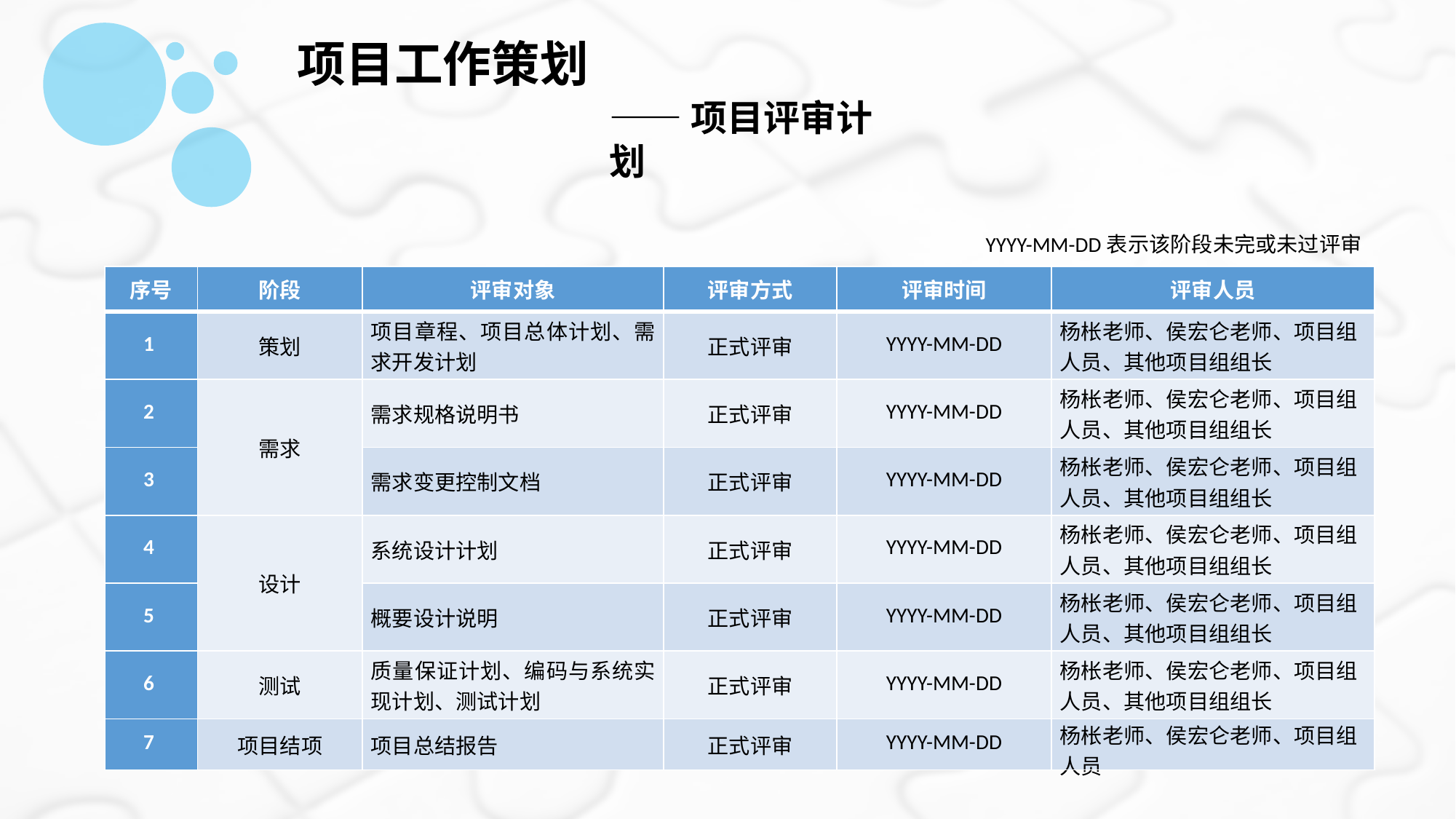

项目工作策划
——项目评审计划
YYYY-MM-DD表示该阶段未完或未过评审
| 序号 | 阶段 | 评审对象 | 评审方式 | 评审时间 | 评审人员 |
| --- | --- | --- | --- | --- | --- |
| 1 | 策划 | 项目章程、项目总体计划、需求开发计划 | 正式评审 | YYYY-MM-DD | 杨枨老师、侯宏仑老师、项目组人员、其他项目组组长 |
| 2 | 需求 | 需求规格说明书 | 正式评审 | YYYY-MM-DD | 杨枨老师、侯宏仑老师、项目组人员、其他项目组组长 |
| 3 |  | 需求变更控制文档 | 正式评审 | YYYY-MM-DD | 杨枨老师、侯宏仑老师、项目组人员、其他项目组组长 |
| 4 | 设计 | 系统设计计划 | 正式评审 | YYYY-MM-DD | 杨枨老师、侯宏仑老师、项目组人员、其他项目组组长 |
| 5 |  | 概要设计说明 | 正式评审 | YYYY-MM-DD | 杨枨老师、侯宏仑老师、项目组人员、其他项目组组长 |
| 6 | 测试 | 质量保证计划、编码与系统实现计划、测试计划 | 正式评审 | YYYY-MM-DD | 杨枨老师、侯宏仑老师、项目组人员、其他项目组组长 |
| 7 | 项目结项 | 项目总结报告 | 正式评审 | YYYY-MM-DD | 杨枨老师、侯宏仑老师、项目组人员 |